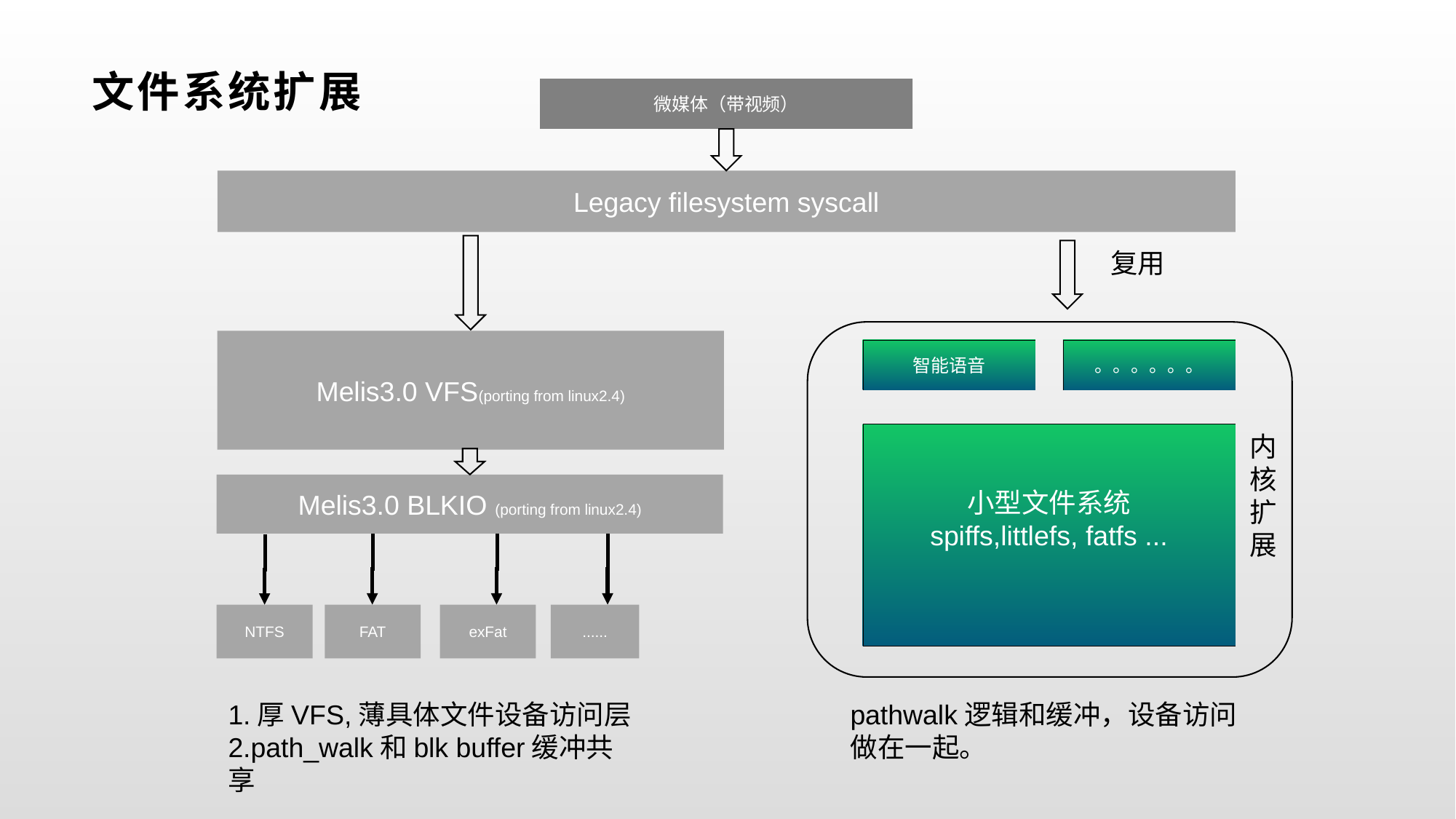

# 文件系统扩展
微媒体（带视频）

Legacy filesystem syscall

复用

Melis3.0 VFS(porting from linux2.4)
智能语音
。。。。。。
小型文件系统
spiffs,littlefs, fatfs ...

内
核
扩展

Melis3.0 BLKIO (porting from linux2.4)
NTFS
FAT
exFat
......
1.厚VFS,薄具体文件设备访问层
2.path_walk和blk buffer缓冲共享
pathwalk逻辑和缓冲，设备访问做在一起。